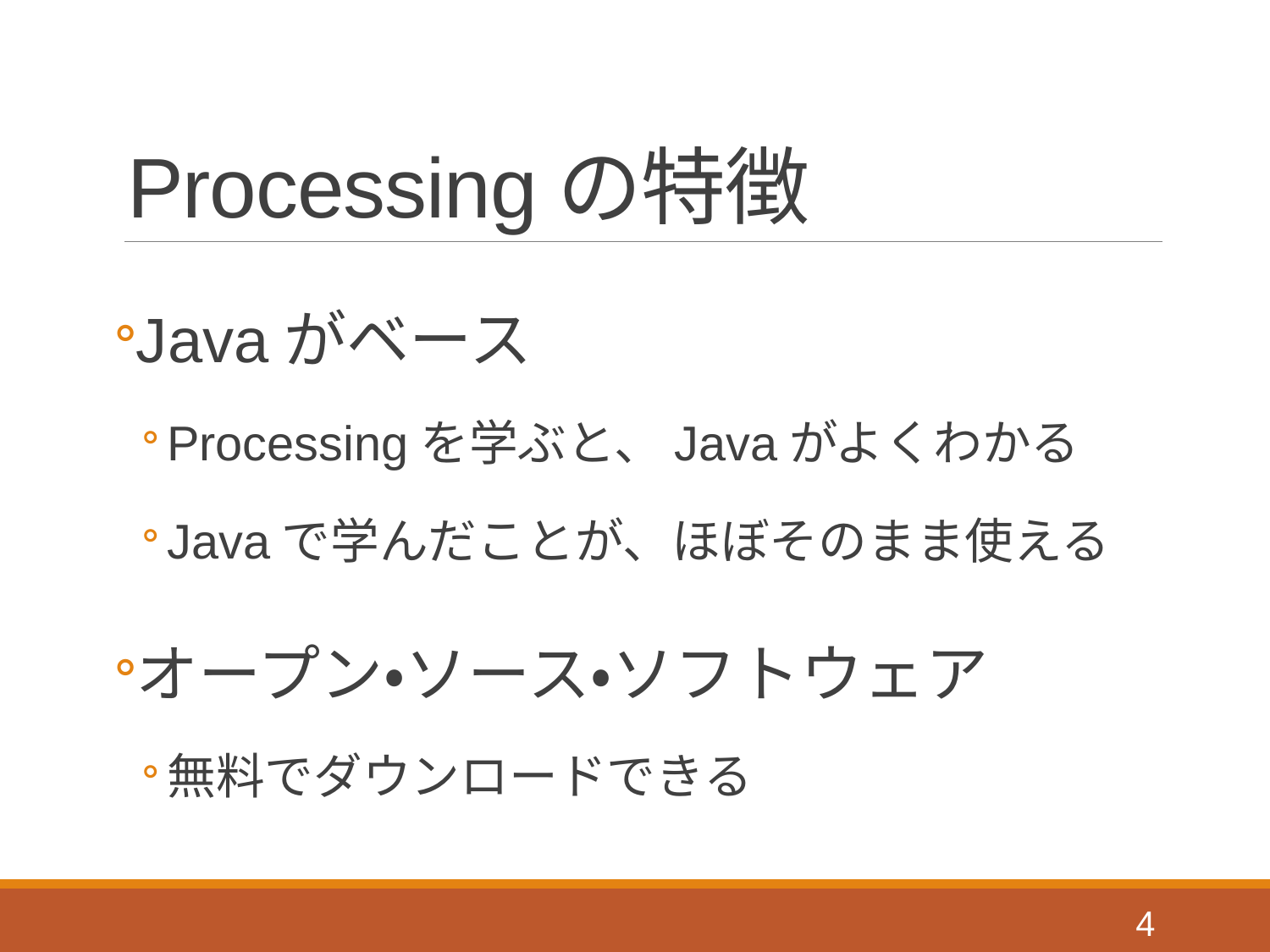

# Processingの特徴
Javaがベース
Processingを学ぶと、Javaがよくわかる
Javaで学んだことが、ほぼそのまま使える
オープン・ソース・ソフトウェア
無料でダウンロードできる
4